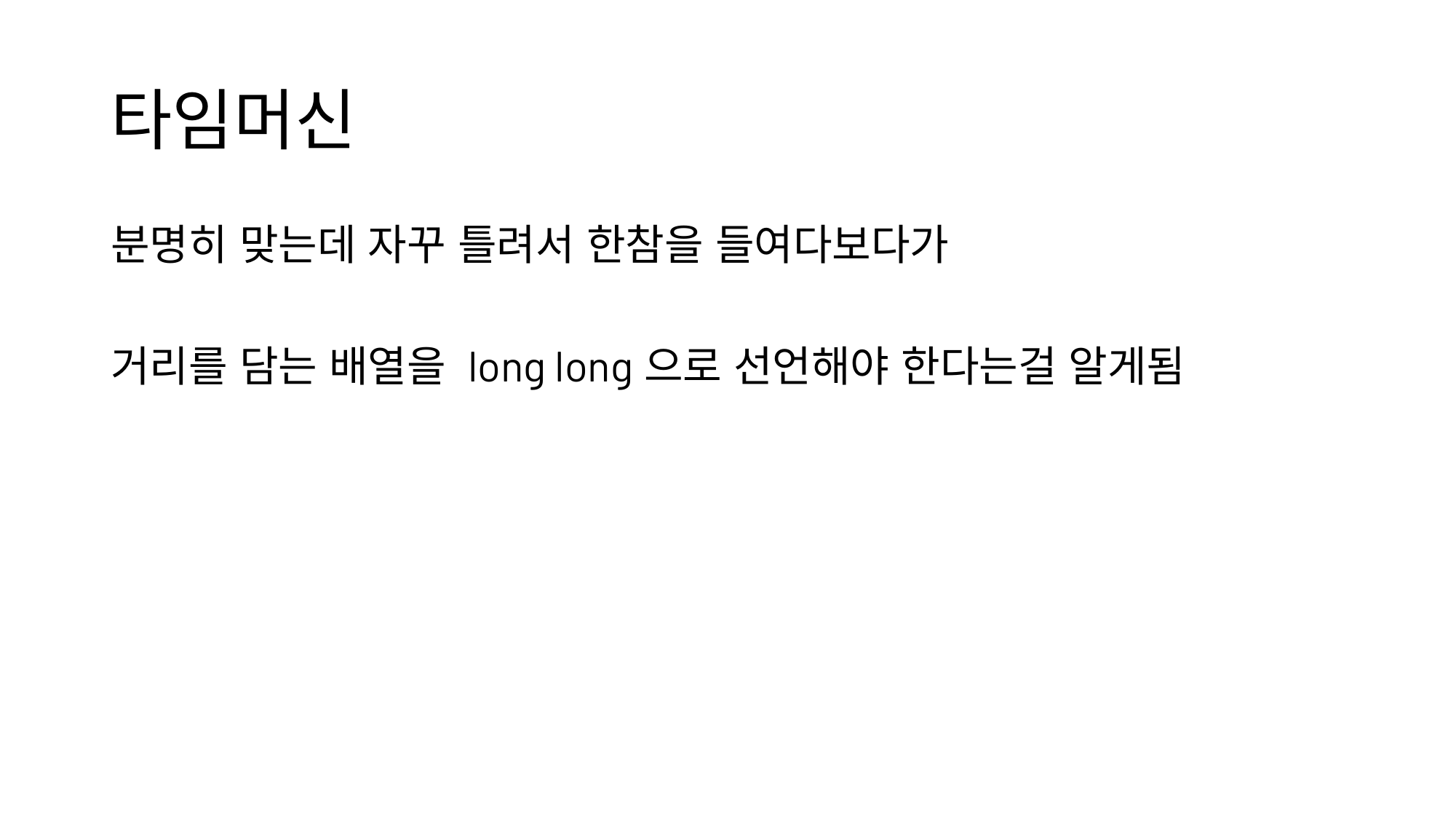

# 타임머신
분명히 맞는데 자꾸 틀려서 한참을 들여다보다가

거리를 담는 배열을 long long으로 선언해야 한다는걸 알게됨